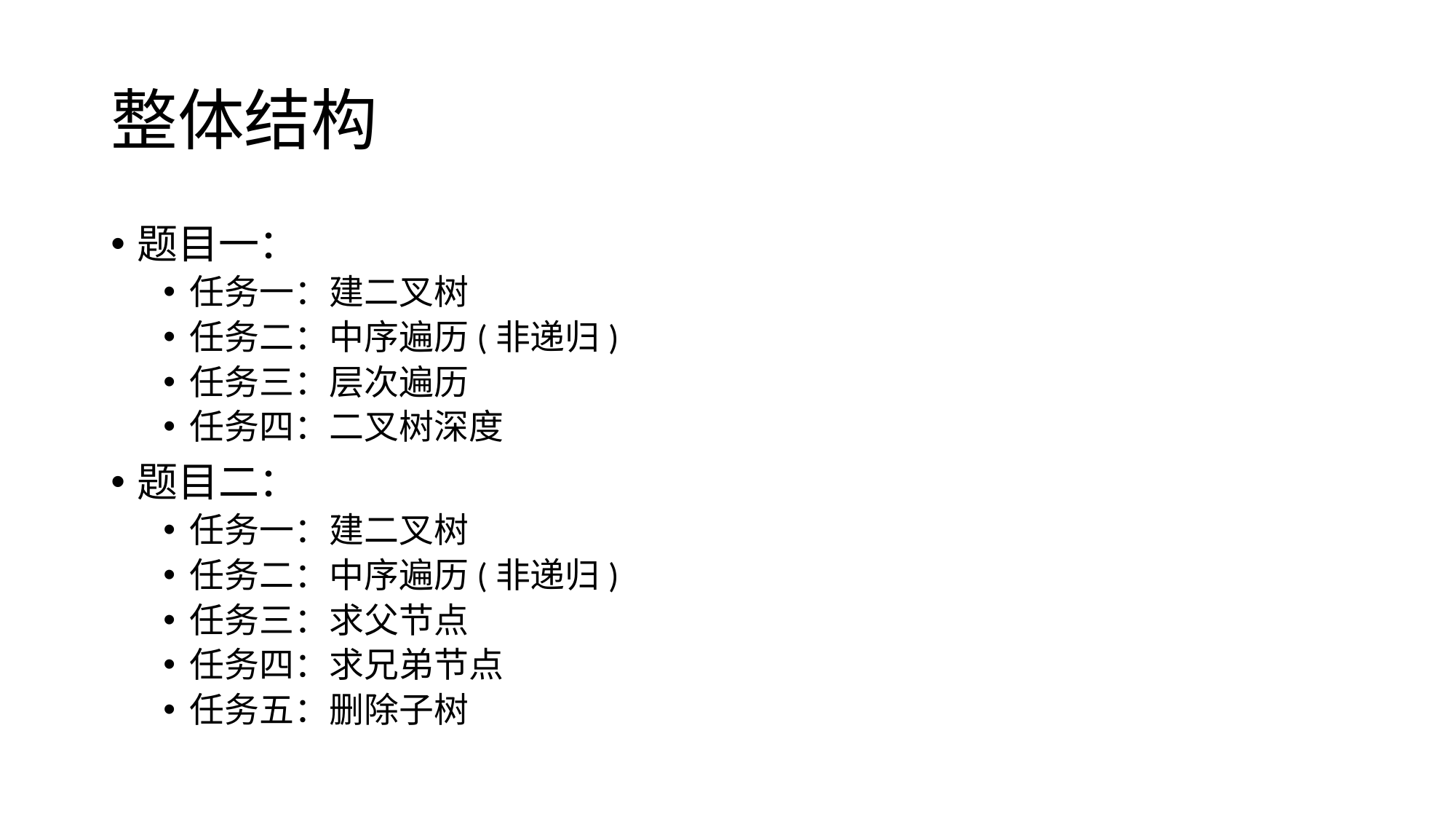

# 整体结构
题目一：
任务一：建二叉树
任务二：中序遍历(非递归)
任务三：层次遍历
任务四：二叉树深度
题目二：
任务一：建二叉树
任务二：中序遍历(非递归)
任务三：求父节点
任务四：求兄弟节点
任务五：删除子树